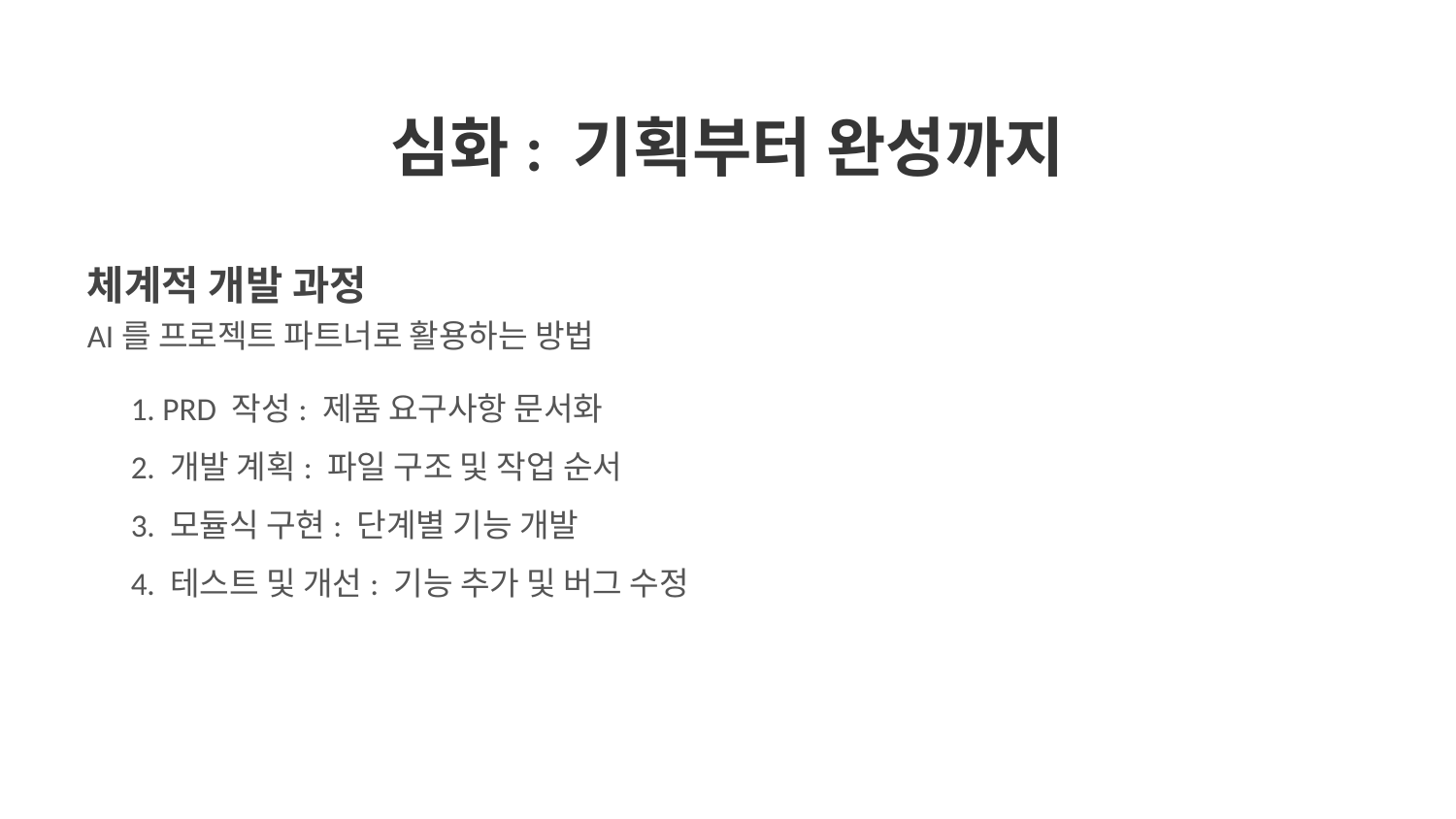

심화: 기획부터 완성까지
체계적 개발 과정
AI를 프로젝트 파트너로 활용하는 방법
1. PRD 작성: 제품 요구사항 문서화
2. 개발 계획: 파일 구조 및 작업 순서
3. 모듈식 구현: 단계별 기능 개발
4. 테스트 및 개선: 기능 추가 및 버그 수정